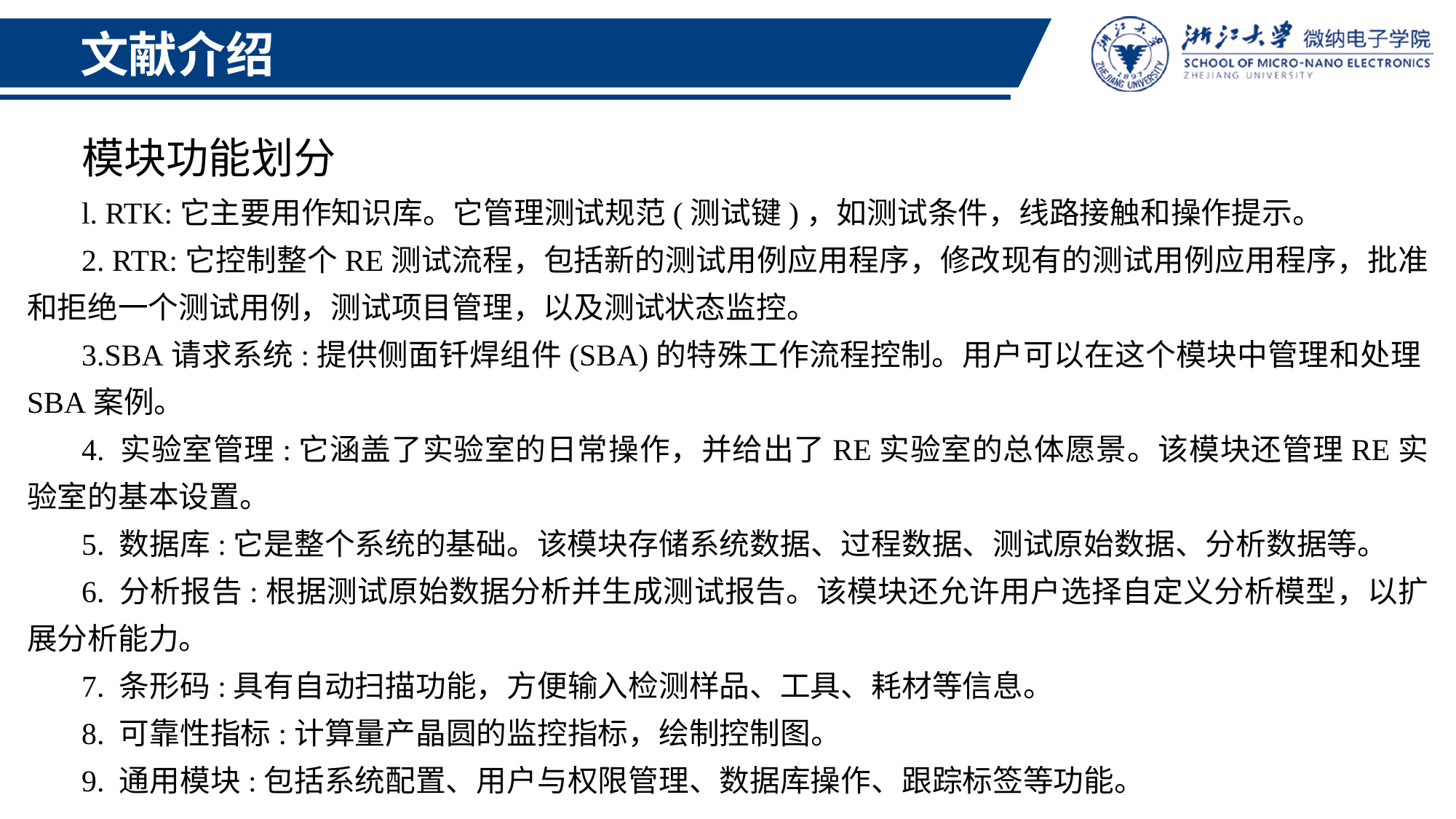

文献介绍
模块功能划分
l. RTK:它主要用作知识库。它管理测试规范(测试键)，如测试条件，线路接触和操作提示。
2. RTR:它控制整个RE测试流程，包括新的测试用例应用程序，修改现有的测试用例应用程序，批准和拒绝一个测试用例，测试项目管理，以及测试状态监控。
3.SBA请求系统:提供侧面钎焊组件(SBA)的特殊工作流程控制。用户可以在这个模块中管理和处理SBA案例。
4. 实验室管理:它涵盖了实验室的日常操作，并给出了RE实验室的总体愿景。该模块还管理RE实验室的基本设置。
5. 数据库:它是整个系统的基础。该模块存储系统数据、过程数据、测试原始数据、分析数据等。
6. 分析报告:根据测试原始数据分析并生成测试报告。该模块还允许用户选择自定义分析模型，以扩展分析能力。
7. 条形码:具有自动扫描功能，方便输入检测样品、工具、耗材等信息。
8. 可靠性指标:计算量产晶圆的监控指标，绘制控制图。
9. 通用模块:包括系统配置、用户与权限管理、数据库操作、跟踪标签等功能。